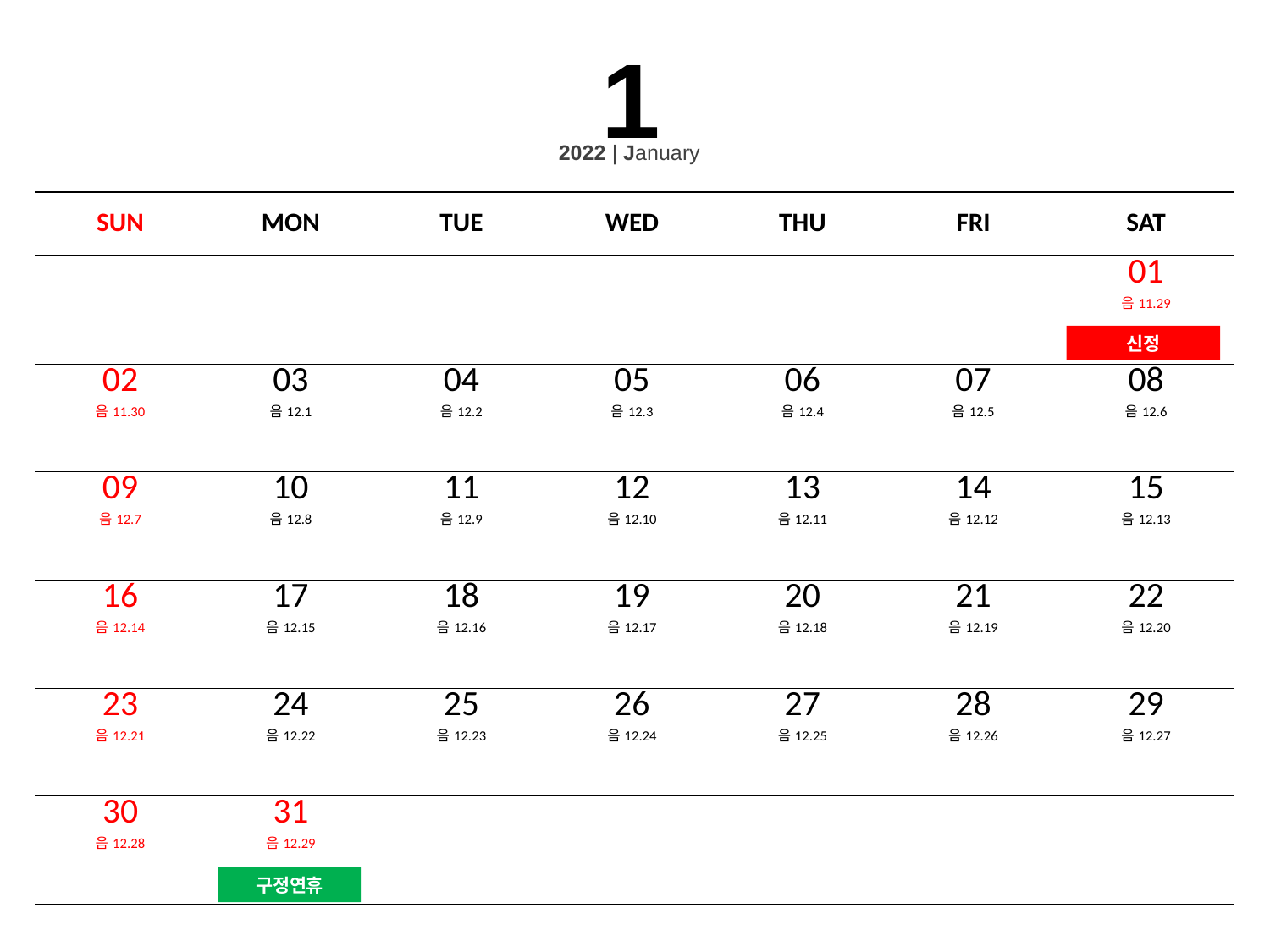

1
2022 | January
| SUN | MON | TUE | WED | THU | FRI | SAT |
| --- | --- | --- | --- | --- | --- | --- |
|  |  |  |  |  |  | 01 음11.29 |
| 02 음11.30 | 03 음12.1 | 04 음12.2 | 05 음12.3 | 06 음12.4 | 07 음12.5 | 08 음12.6 |
| 09 음12.7 | 10 음12.8 | 11 음12.9 | 12 음12.10 | 13 음12.11 | 14 음12.12 | 15 음12.13 |
| 16 음12.14 | 17 음12.15 | 18 음12.16 | 19 음12.17 | 20 음12.18 | 21 음12.19 | 22 음12.20 |
| 23 음12.21 | 24 음12.22 | 25 음12.23 | 26 음12.24 | 27 음12.25 | 28 음12.26 | 29 음12.27 |
| 30 음12.28 | 31 음12.29 |  |  |  |  |  |
신정
구정연휴